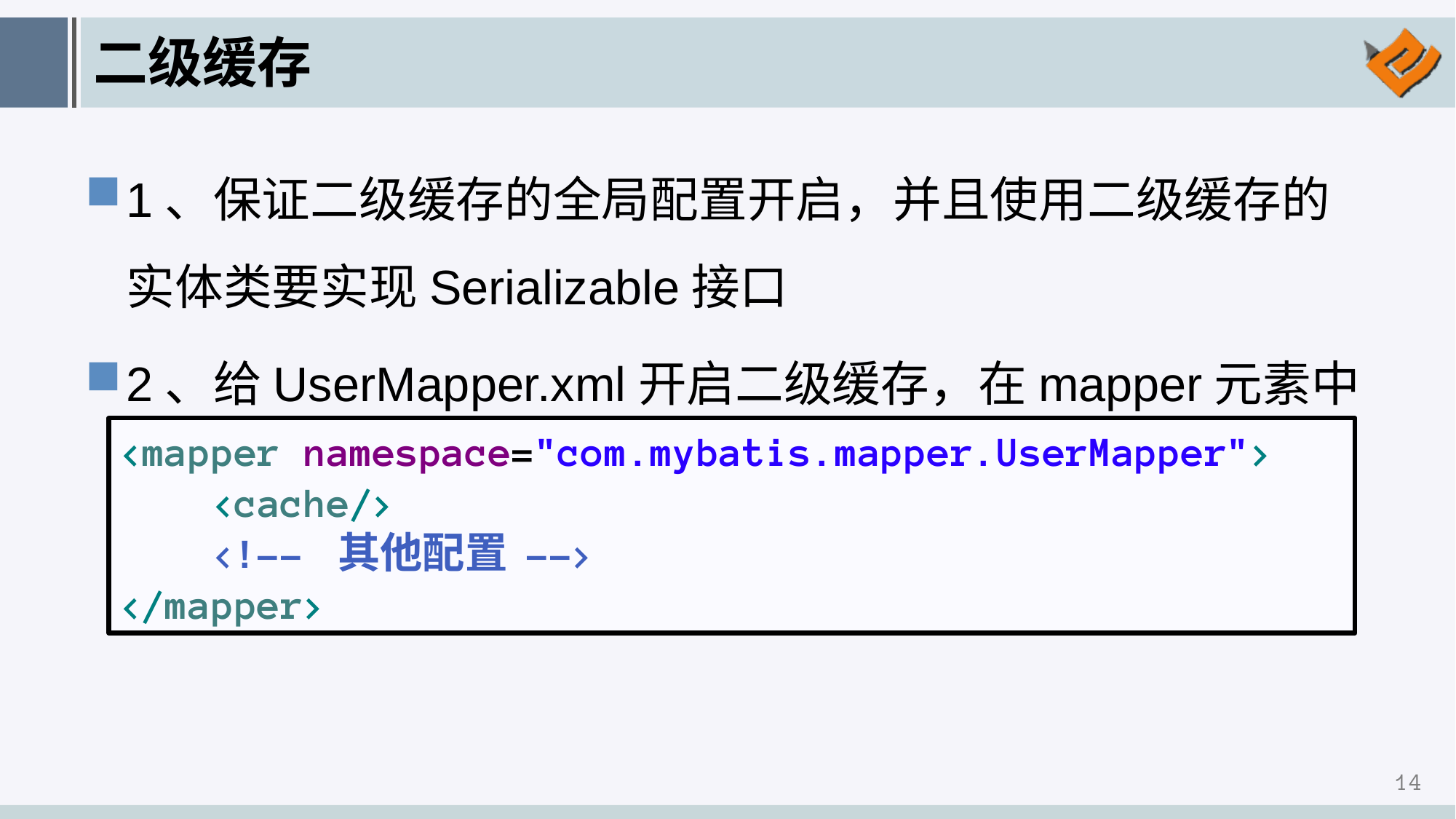

# 二级缓存
1、保证二级缓存的全局配置开启，并且使用二级缓存的实体类要实现Serializable接口
2、给UserMapper.xml开启二级缓存，在mapper元素中添加<cache/>子元素
<mapper namespace="com.mybatis.mapper.UserMapper">
    <cache/>
    <!-- 其他配置 -->
</mapper>